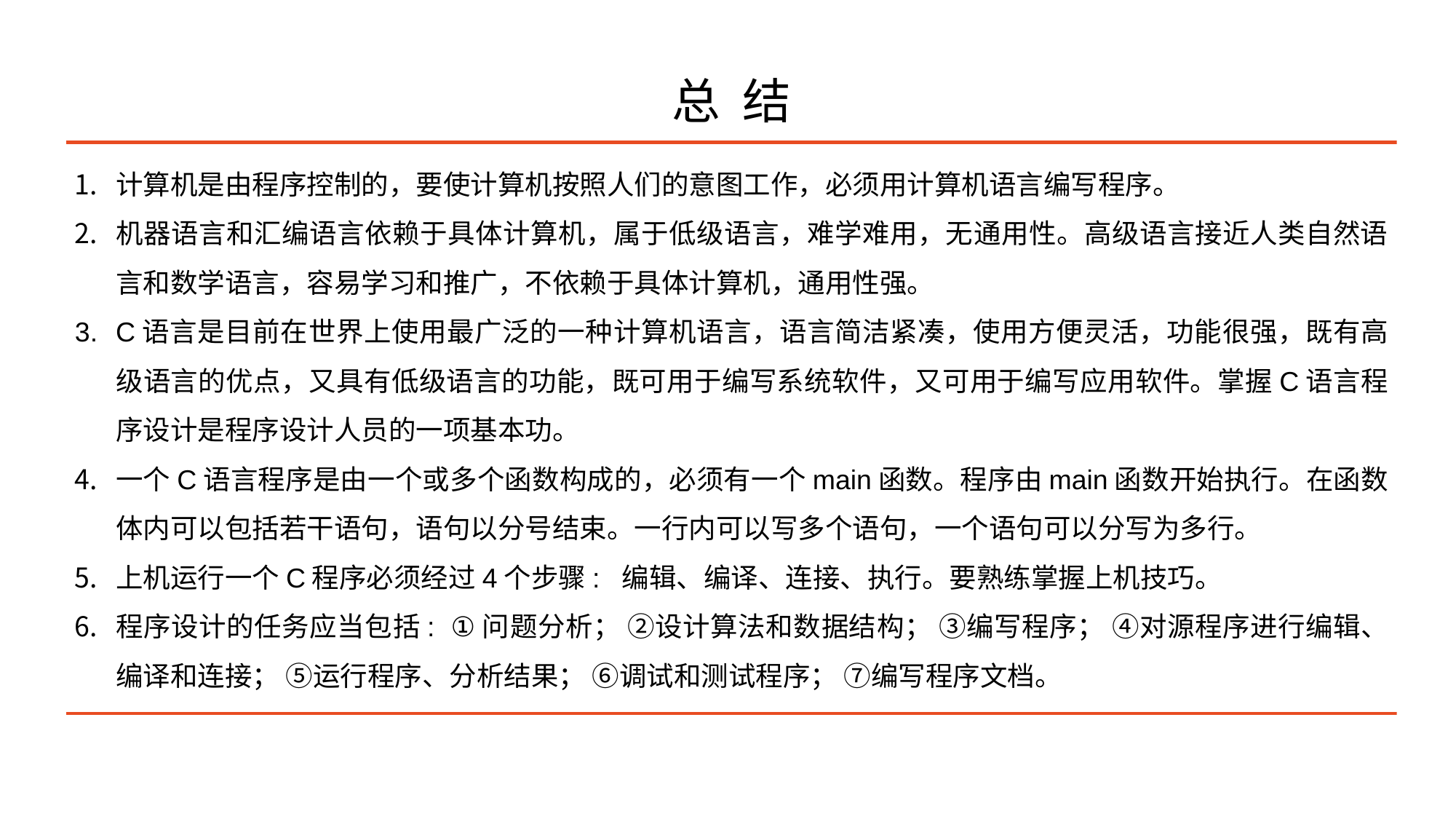

# 总  结
计算机是由程序控制的，要使计算机按照人们的意图工作，必须用计算机语言编写程序。
机器语言和汇编语言依赖于具体计算机，属于低级语言，难学难用，无通用性。高级语言接近人类自然语言和数学语言，容易学习和推广，不依赖于具体计算机，通用性强。
C语言是目前在世界上使用最广泛的一种计算机语言，语言简洁紧凑，使用方便灵活，功能很强，既有高级语言的优点，又具有低级语言的功能，既可用于编写系统软件，又可用于编写应用软件。掌握C语言程序设计是程序设计人员的一项基本功。
一个C语言程序是由一个或多个函数构成的，必须有一个main函数。程序由main函数开始执行。在函数体内可以包括若干语句，语句以分号结束。一行内可以写多个语句，一个语句可以分写为多行。
上机运行一个C程序必须经过4个步骤:  编辑、编译、连接、执行。要熟练掌握上机技巧。
程序设计的任务应当包括:  ①问题分析； ②设计算法和数据结构； ③编写程序； ④对源程序进行编辑、编译和连接； ⑤运行程序、分析结果； ⑥调试和测试程序； ⑦编写程序文档。